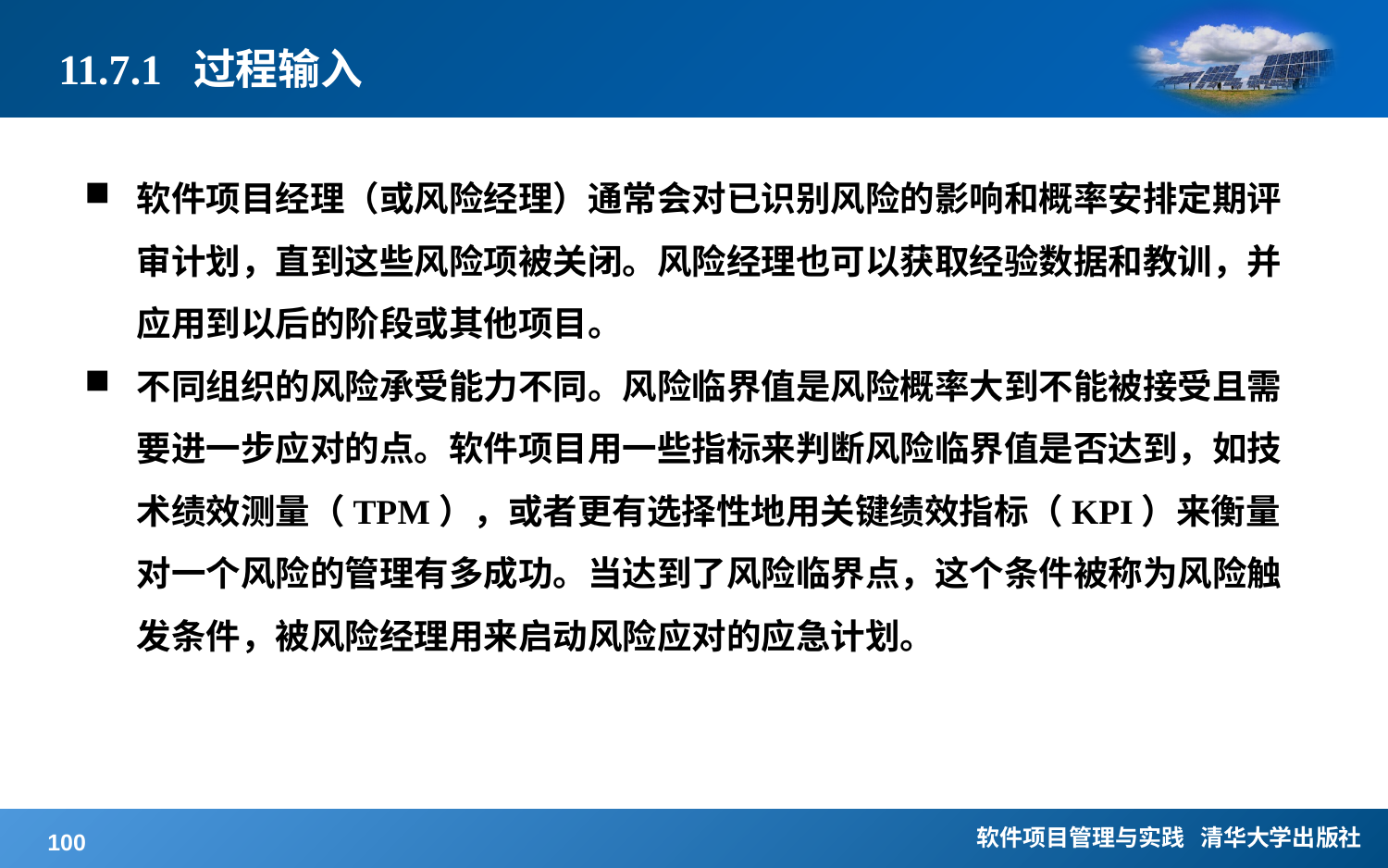

# 11.7.1  过程输入
软件项目经理（或风险经理）通常会对已识别风险的影响和概率安排定期评审计划，直到这些风险项被关闭。风险经理也可以获取经验数据和教训，并应用到以后的阶段或其他项目。
不同组织的风险承受能力不同。风险临界值是风险概率大到不能被接受且需要进一步应对的点。软件项目用一些指标来判断风险临界值是否达到，如技术绩效测量（TPM），或者更有选择性地用关键绩效指标（KPI）来衡量对一个风险的管理有多成功。当达到了风险临界点，这个条件被称为风险触发条件，被风险经理用来启动风险应对的应急计划。